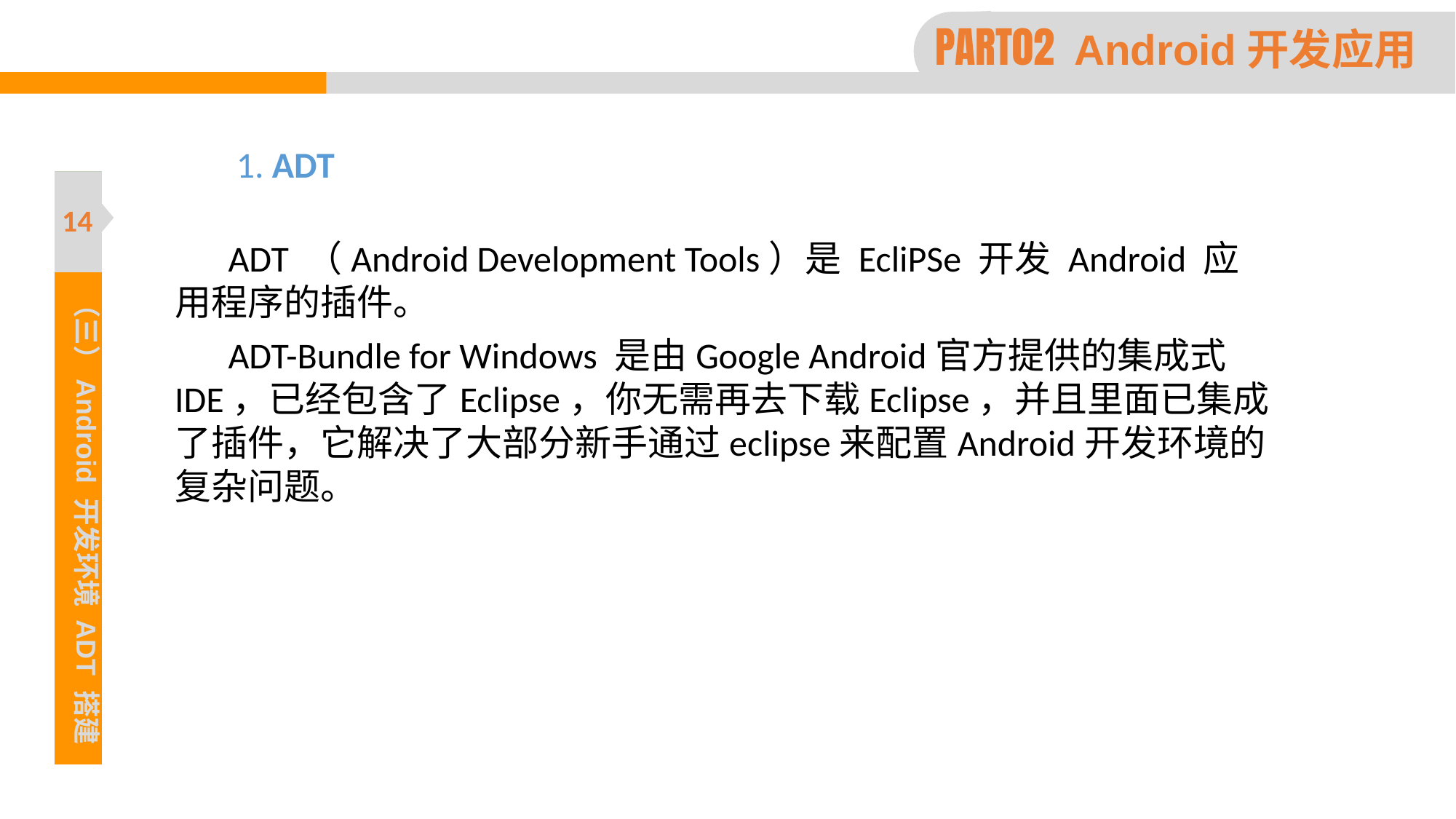

PART02  Android开发应用
 1. ADT

ADT （Android Development Tools）是 EcliPSe 开发 Android 应用程序的插件。
ADT-Bundle for Windows 是由Google Android官方提供的集成式IDE，已经包含了Eclipse，你无需再去下载Eclipse，并且里面已集成了插件，它解决了大部分新手通过eclipse来配置Android开发环境的复杂问题。

14
（三）Android 开发环境 ADT 搭建